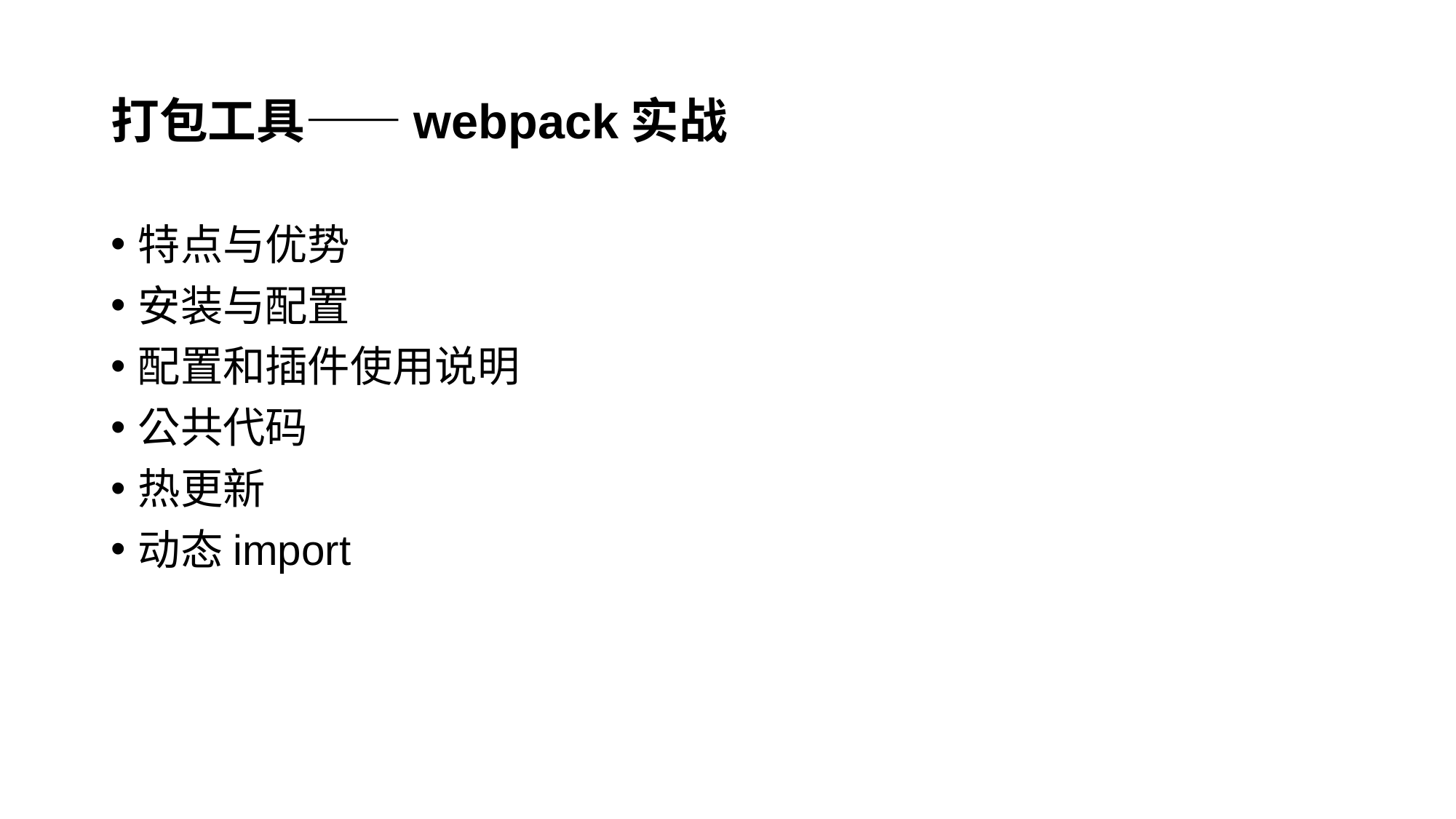

# 打包工具——webpack实战
特点与优势
安装与配置
配置和插件使用说明
公共代码
热更新
动态import